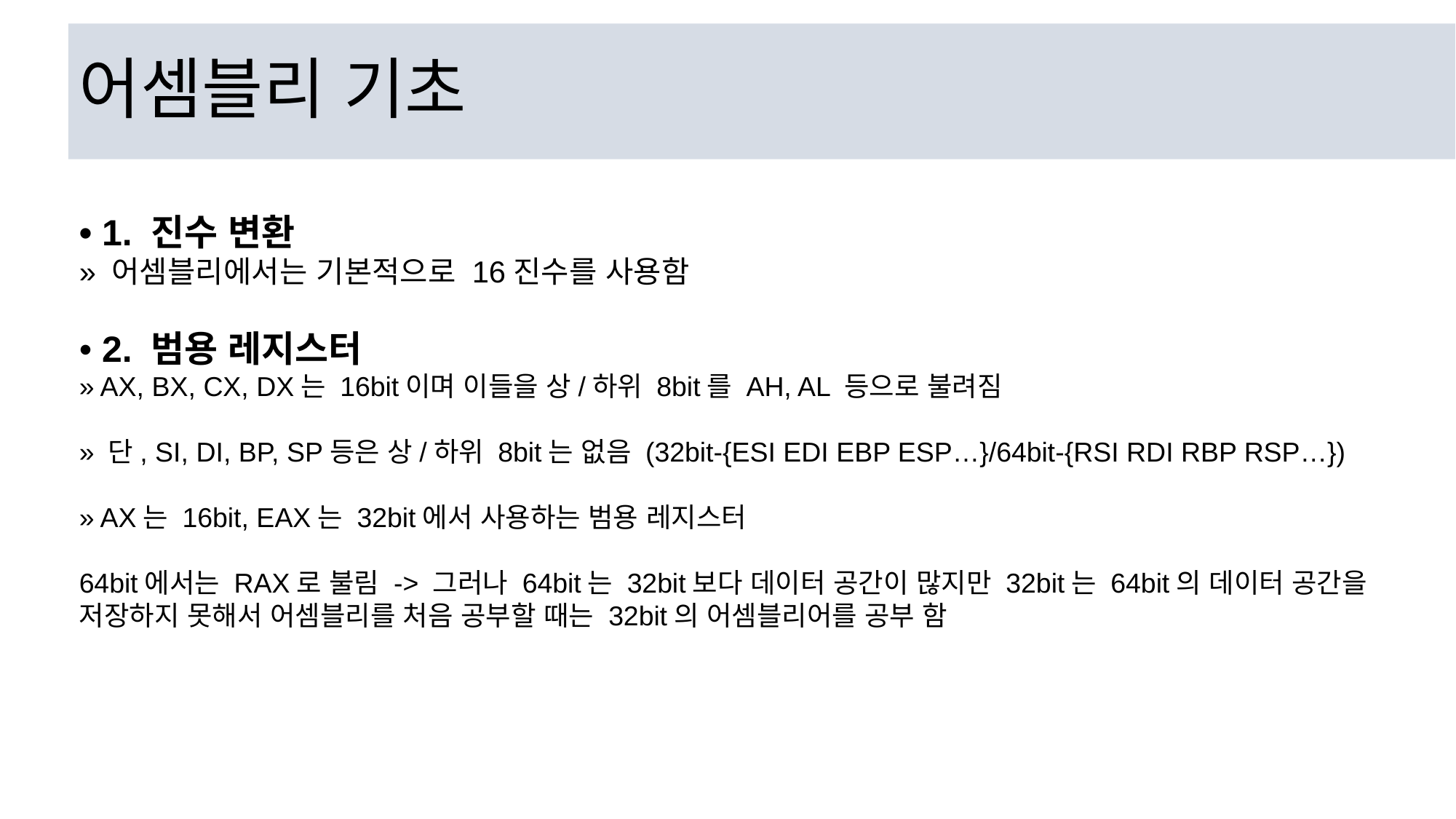

# 어셈블리 기초
• 1. 진수 변환
» 어셈블리에서는 기본적으로 16진수를 사용함

• 2. 범용 레지스터
» AX, BX, CX, DX는 16bit이며 이들을 상/하위 8bit를 AH, AL 등으로 불려짐

» 단, SI, DI, BP, SP등은 상/하위 8bit는 없음 (32bit-{ESI EDI EBP ESP…}/64bit-{RSI RDI RBP RSP…})

» AX는 16bit, EAX는 32bit에서 사용하는 범용 레지스터

64bit에서는 RAX로 불림 -> 그러나 64bit는 32bit보다 데이터 공간이 많지만 32bit는 64bit의 데이터 공간을 저장하지 못해서 어셈블리를 처음 공부할 때는 32bit의 어셈블리어를 공부 함